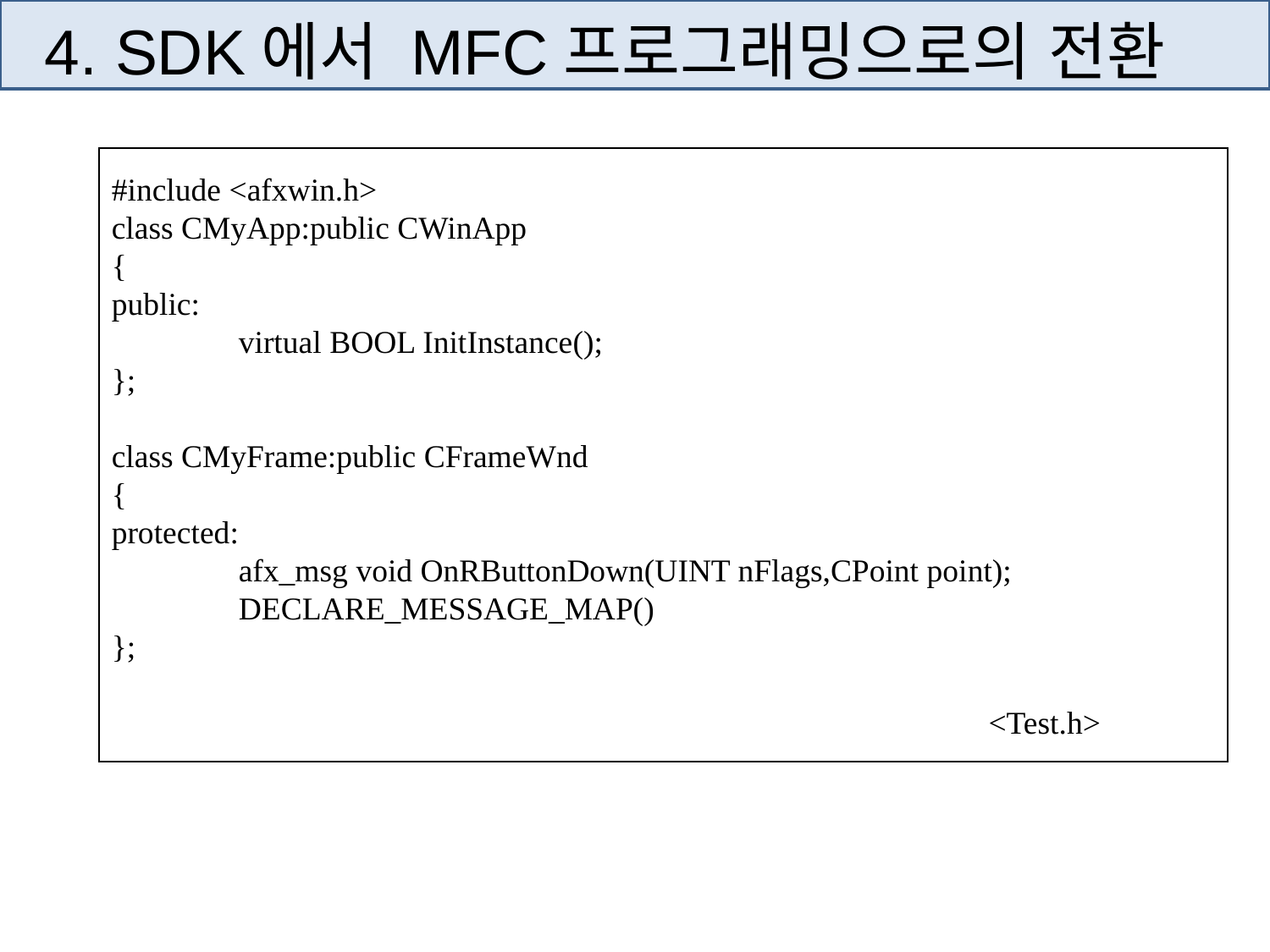

# 4. SDK에서 MFC프로그래밍으로의 전환
#include <afxwin.h>
class CMyApp:public CWinApp
{
public:
	virtual BOOL InitInstance();
};

class CMyFrame:public CFrameWnd
{
protected:
	afx_msg void OnRButtonDown(UINT nFlags,CPoint point);
	DECLARE_MESSAGE_MAP()
};

                                                                                                             <Test.h>